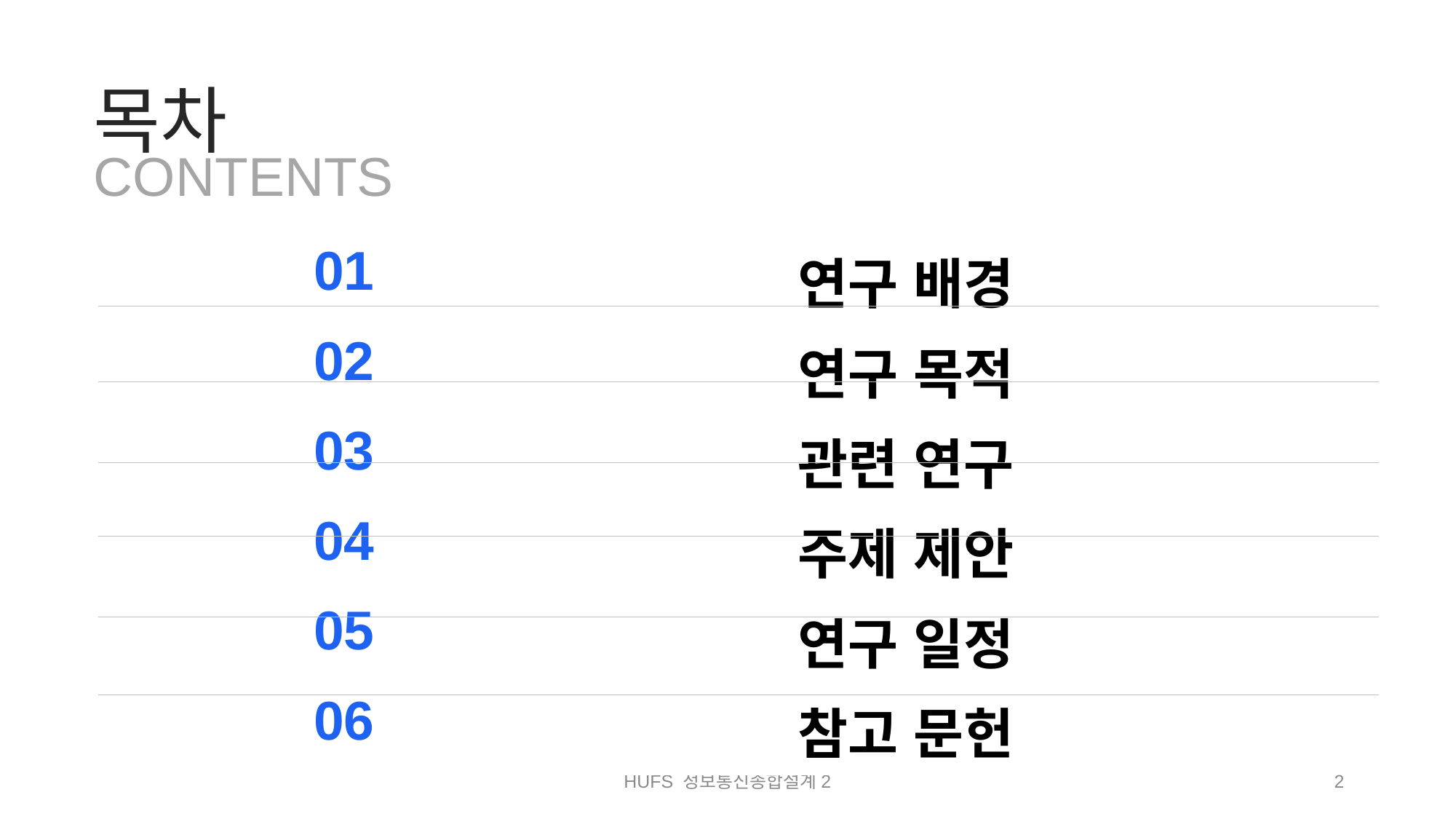

목차
CONTENTS
| 01 | 연구 배경 |
| --- | --- |
| 02 | 연구 목적 |
| 03 | 관련 연구 |
| 04 | 주제 제안 |
| 05 | 연구 일정 |
| 06 | 참고 문헌 |
HUFS 정보통신종합설계2
2